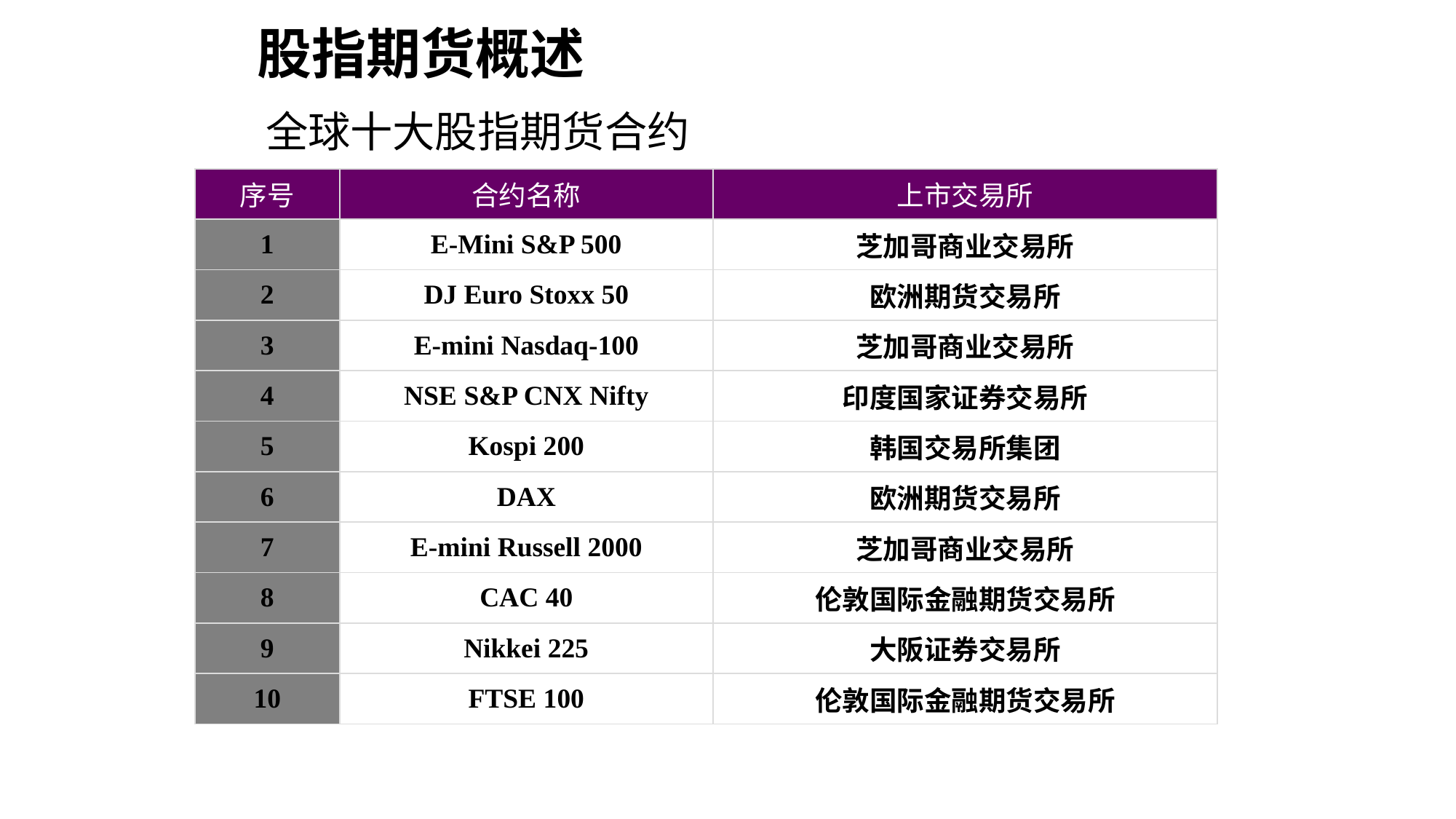

股指期货概述
全球十大股指期货合约
| 序号 | 合约名称 | 上市交易所 |
| --- | --- | --- |
| 1 | E-Mini S&P 500 | 芝加哥商业交易所 |
| 2 | DJ Euro Stoxx 50 | 欧洲期货交易所 |
| 3 | E-mini Nasdaq-100 | 芝加哥商业交易所 |
| 4 | NSE S&P CNX Nifty | 印度国家证券交易所 |
| 5 | Kospi 200 | 韩国交易所集团 |
| 6 | DAX | 欧洲期货交易所 |
| 7 | E-mini Russell 2000 | 芝加哥商业交易所 |
| 8 | CAC 40 | 伦敦国际金融期货交易所 |
| 9 | Nikkei 225 | 大阪证券交易所 |
| 10 | FTSE 100 | 伦敦国际金融期货交易所 |